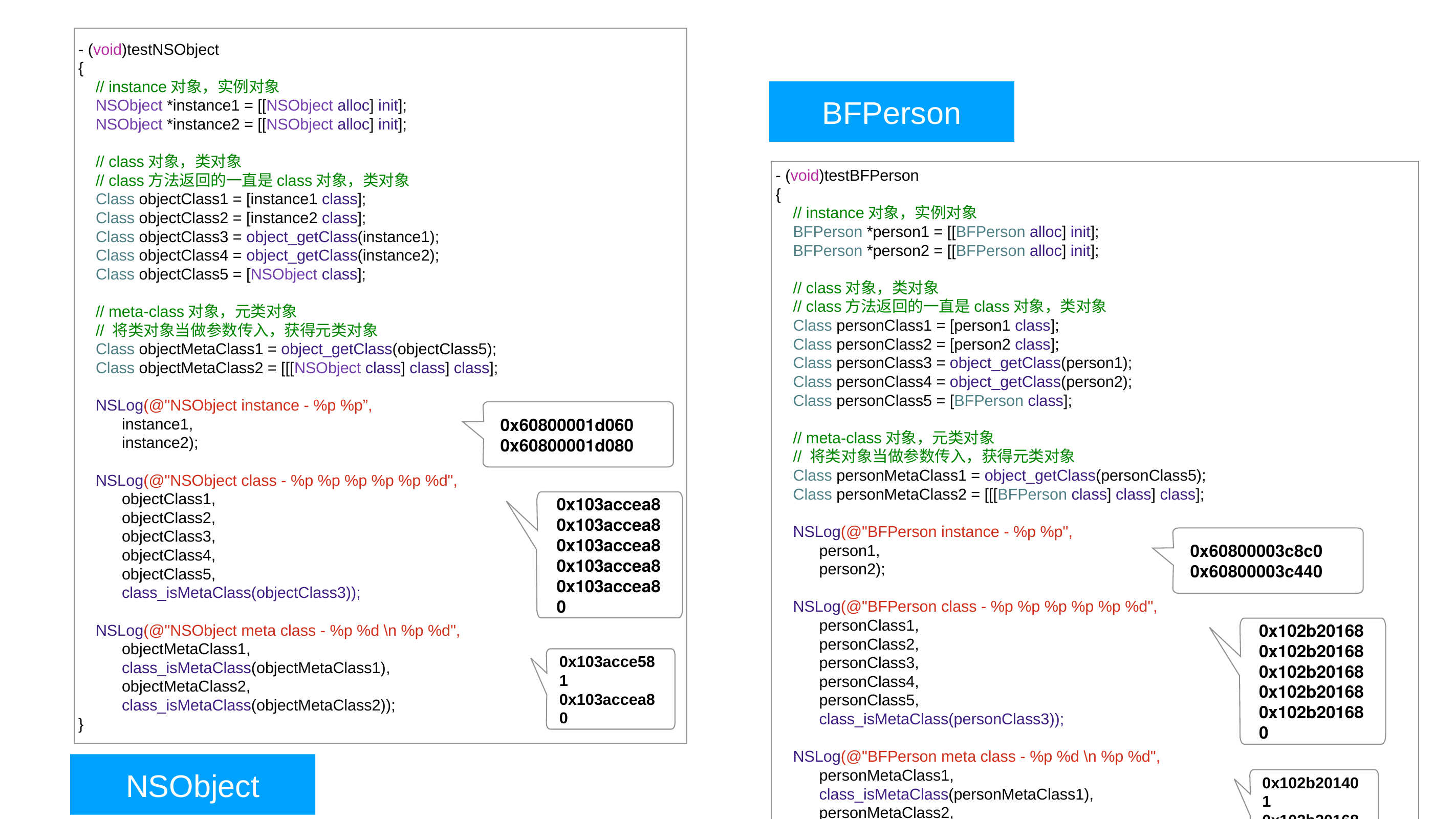

OC对象分类测试
- (void)testNSObject
{
    // instance对象，实例对象
    NSObject *instance1 = [[NSObject alloc] init];
    NSObject *instance2 = [[NSObject alloc] init];

    // class对象，类对象
    // class方法返回的一直是class对象，类对象
    Class objectClass1 = [instance1 class];
    Class objectClass2 = [instance2 class];
    Class objectClass3 = object_getClass(instance1);
    Class objectClass4 = object_getClass(instance2);
    Class objectClass5 = [NSObject class];

    // meta-class对象，元类对象
    // 将类对象当做参数传入，获得元类对象
    Class objectMetaClass1 = object_getClass(objectClass5);
    Class objectMetaClass2 = [[[NSObject class] class] class];

    NSLog(@"NSObject instance - %p %p”,
          instance1,
          instance2);

    NSLog(@"NSObject class - %p %p %p %p %p %d",
          objectClass1,
          objectClass2,
          objectClass3,
          objectClass4,
          objectClass5,
          class_isMetaClass(objectClass3));

    NSLog(@"NSObject meta class - %p %d \n %p %d",
          objectMetaClass1,
          class_isMetaClass(objectMetaClass1),
          objectMetaClass2,
          class_isMetaClass(objectMetaClass2));
}
- (void)testBFPerson
{
    // instance对象，实例对象
    BFPerson *person1 = [[BFPerson alloc] init];
    BFPerson *person2 = [[BFPerson alloc] init];

    // class对象，类对象
    // class方法返回的一直是class对象，类对象
    Class personClass1 = [person1 class];
    Class personClass2 = [person2 class];
    Class personClass3 = object_getClass(person1);
    Class personClass4 = object_getClass(person2);
    Class personClass5 = [BFPerson class];

    // meta-class对象，元类对象
    // 将类对象当做参数传入，获得元类对象
    Class personMetaClass1 = object_getClass(personClass5);
    Class personMetaClass2 = [[[BFPerson class] class] class];

    NSLog(@"BFPerson instance - %p %p",
          person1,
          person2);

    NSLog(@"BFPerson class - %p %p %p %p %p %d",
          personClass1,
          personClass2,
          personClass3,
          personClass4,
          personClass5,
          class_isMetaClass(personClass3));

    NSLog(@"BFPerson meta class - %p %d \n %p %d",
          personMetaClass1,
          class_isMetaClass(personMetaClass1),
          personMetaClass2,
          class_isMetaClass(personMetaClass2));
}

0x60800003c8c0
0x60800003c440

0x102b20168
0x102b20168
0x102b20168
0x102b20168
0x102b20168
0
0x102b20140
1
0x102b20168
0

0x60800001d060
0x60800001d080

0x103accea8
0x103accea8
0x103accea8
0x103accea8
0x103accea8
0
0x103acce58
1
0x103accea8
0

BFPerson
NSObject